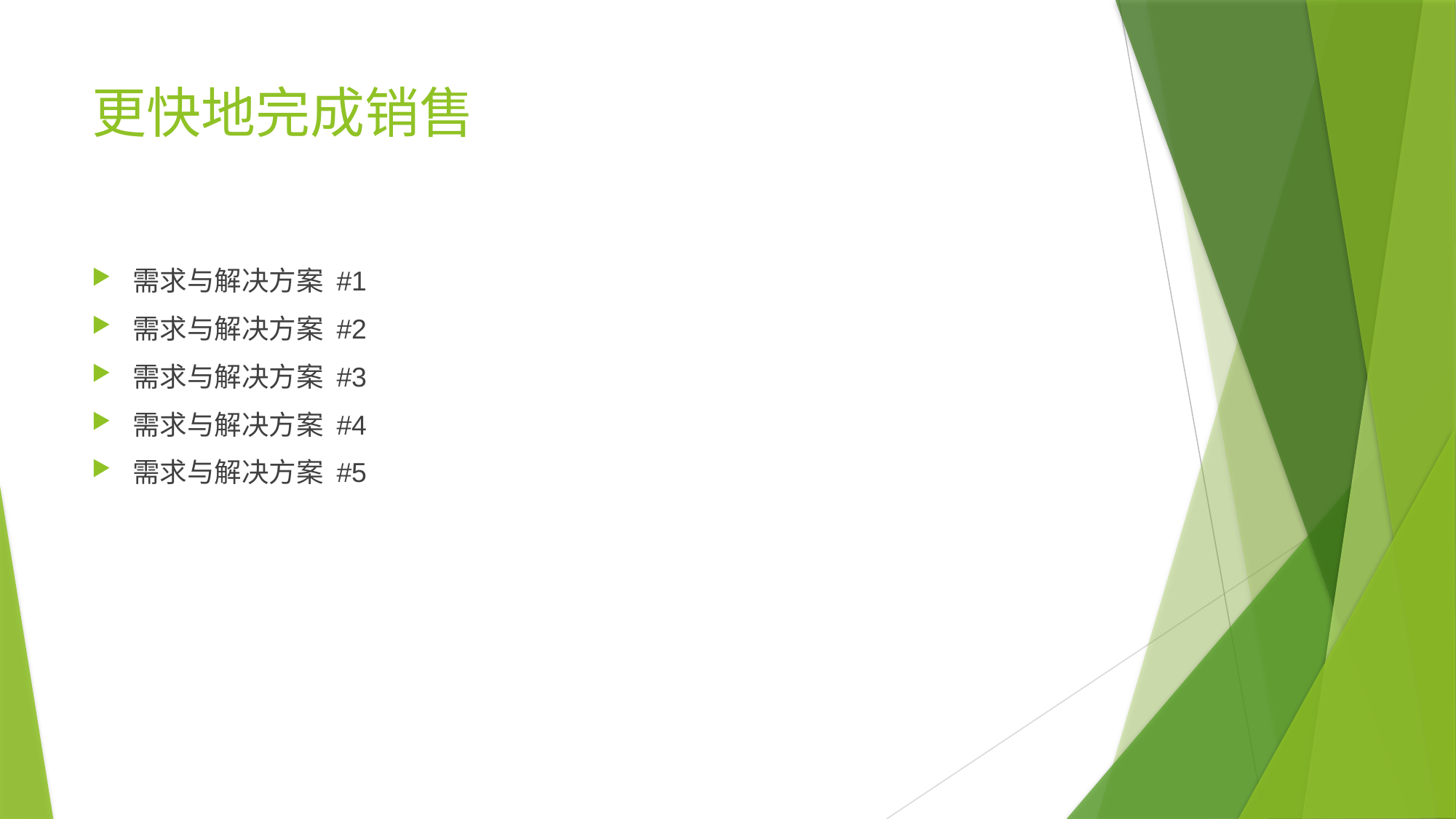

# 更快地完成销售
需求与解决方案 #1
需求与解决方案 #2
需求与解决方案 #3
需求与解决方案 #4
需求与解决方案 #5